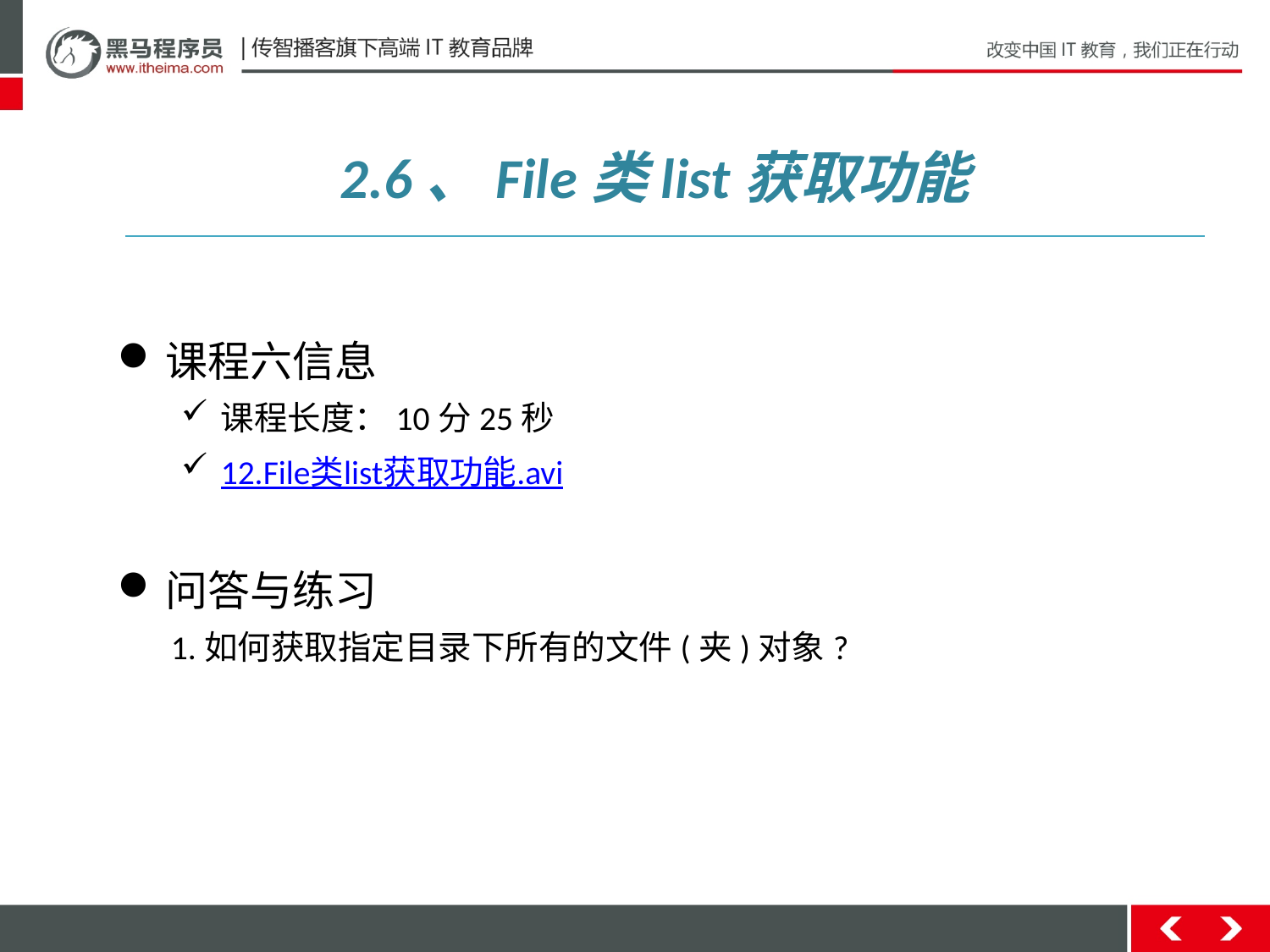

2.6、File类list获取功能

课程六信息
课程长度：10分25秒
12.File类list获取功能.avi

问答与练习
       1.如何获取指定目录下所有的文件(夹)对象?